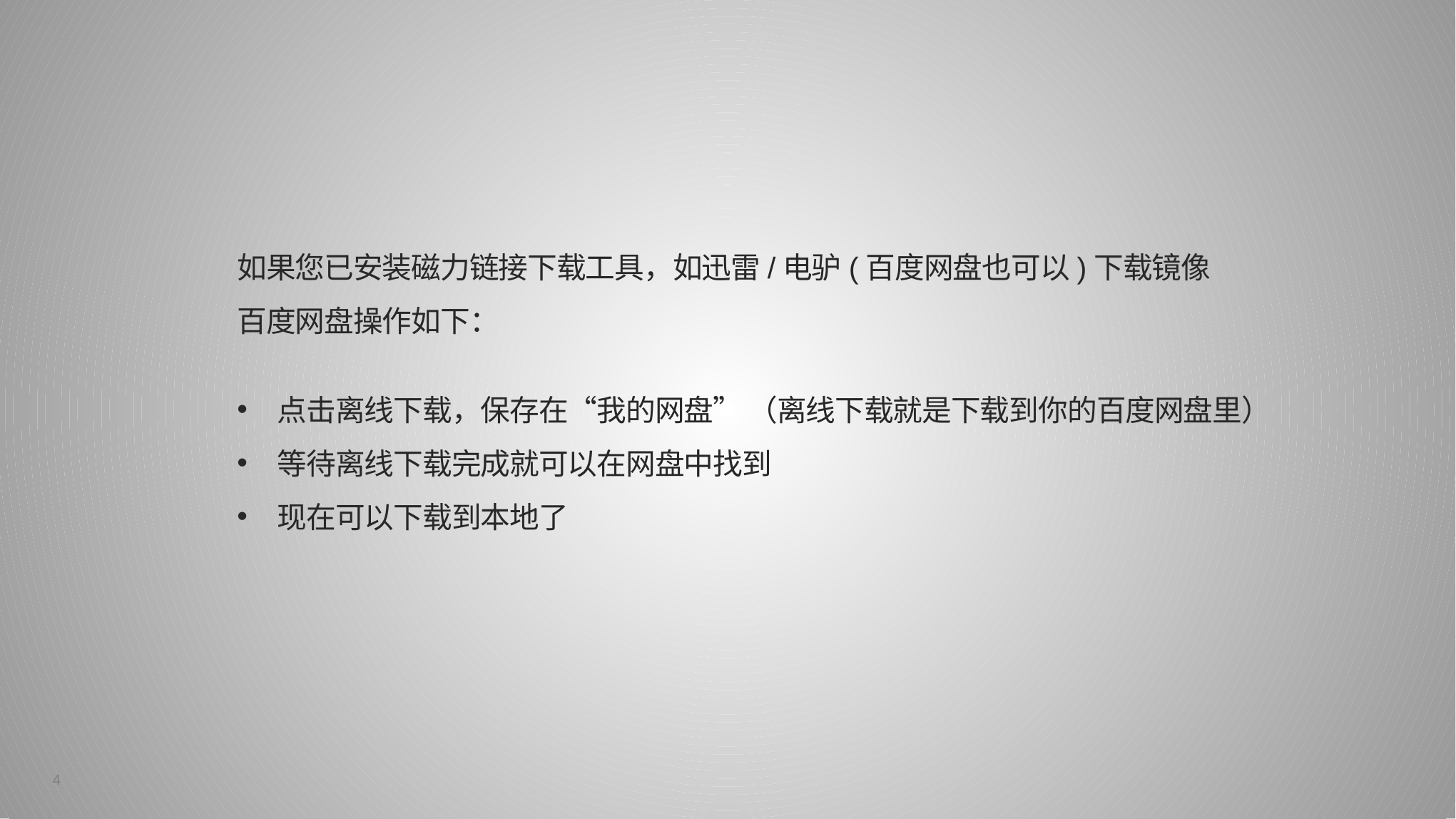

如果您已安装磁力链接下载工具，如迅雷/电驴(百度网盘也可以)下载镜像
百度网盘操作如下：
点击离线下载，保存在“我的网盘” （离线下载就是下载到你的百度网盘里）
等待离线下载完成就可以在网盘中找到
现在可以下载到本地了